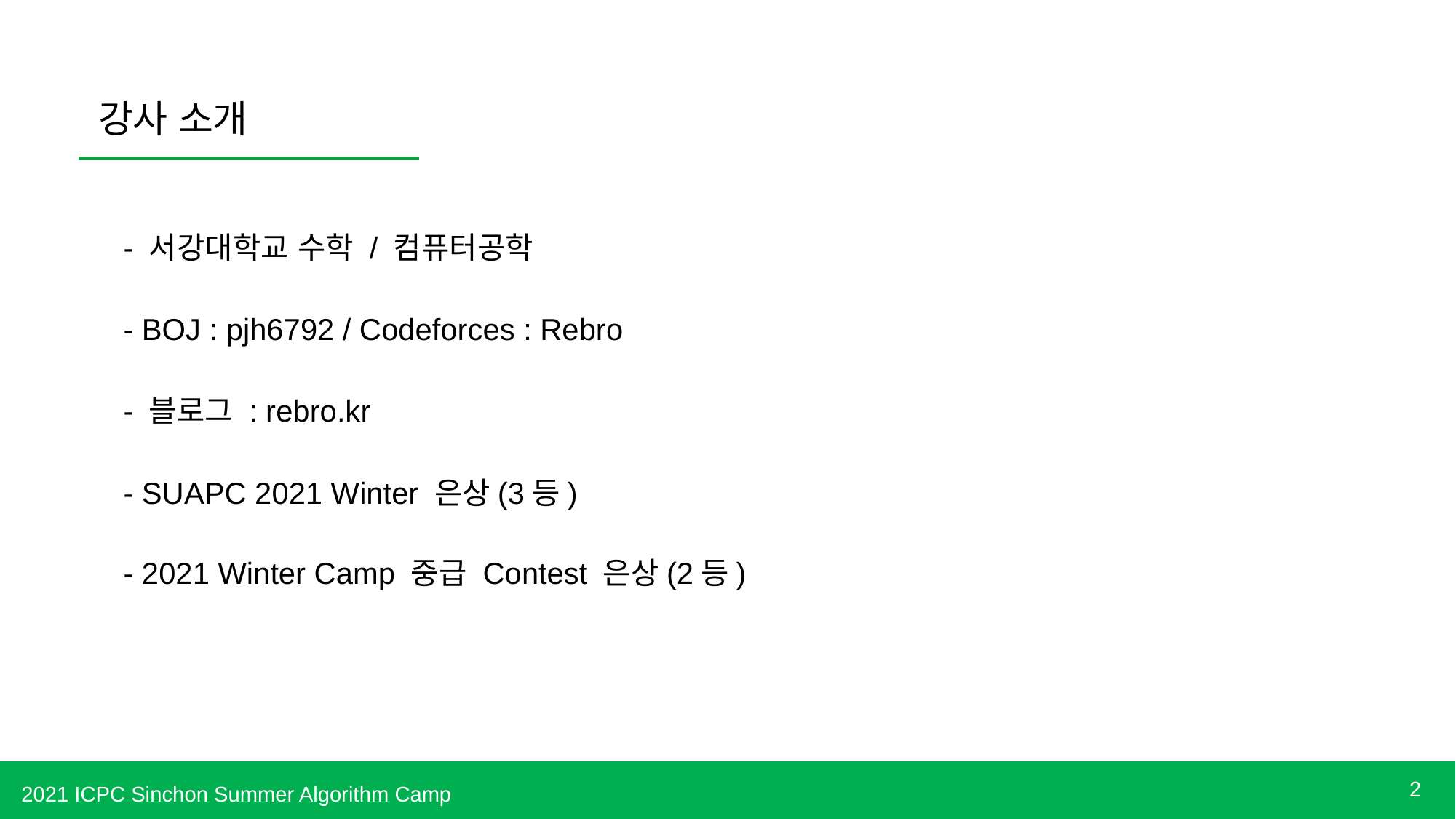

강사 소개
- 서강대학교 수학 / 컴퓨터공학
- BOJ : pjh6792 / Codeforces : Rebro
- 블로그 : rebro.kr
- SUAPC 2021 Winter 은상(3등)
- 2021 Winter Camp 중급 Contest 은상(2등)

2
2021 ICPC Sinchon Summer Algorithm Camp